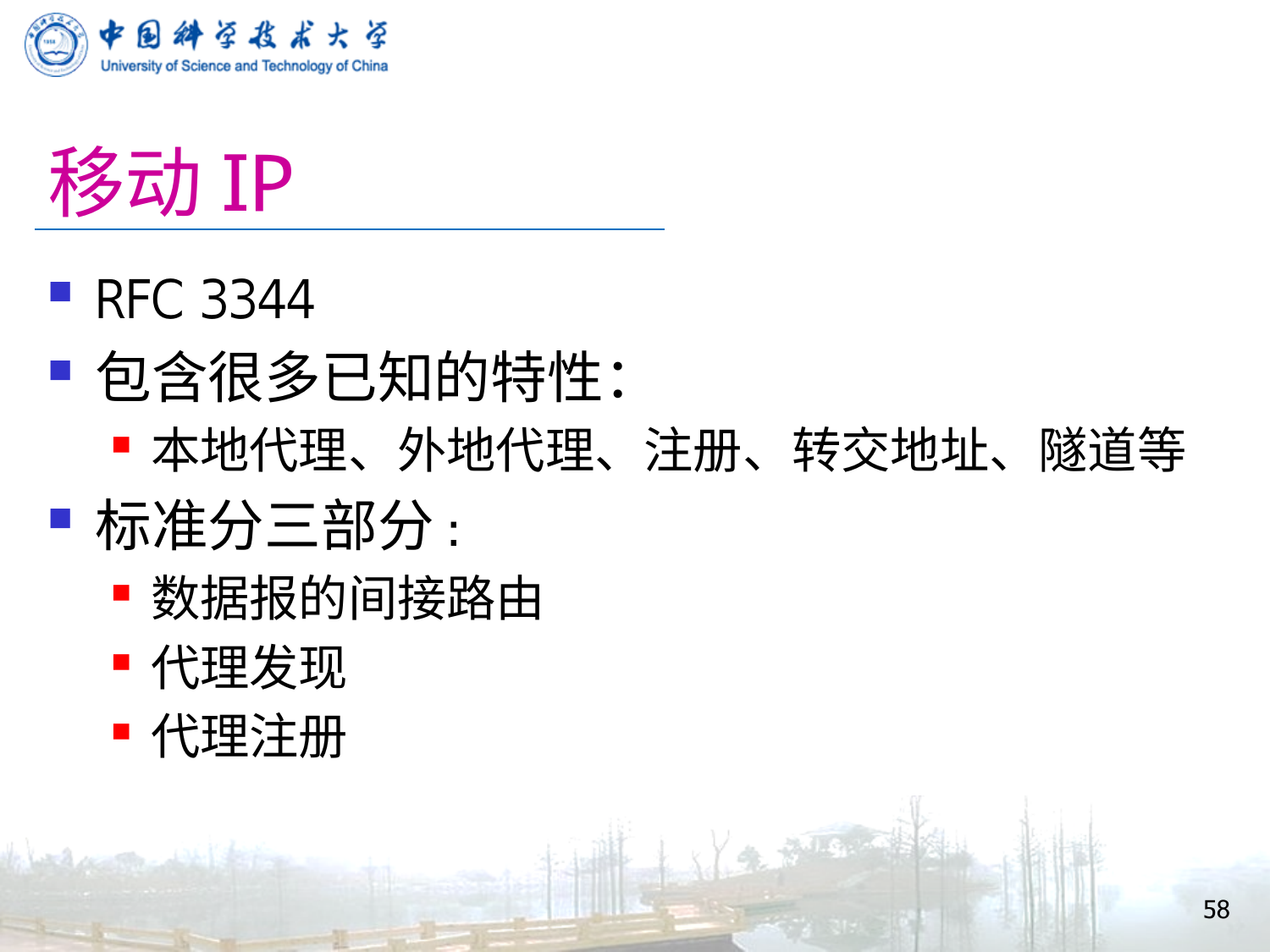

# 移动IP
RFC 3344
包含很多已知的特性：
本地代理、外地代理、注册、转交地址、隧道等
标准分三部分:
数据报的间接路由
代理发现
代理注册

58